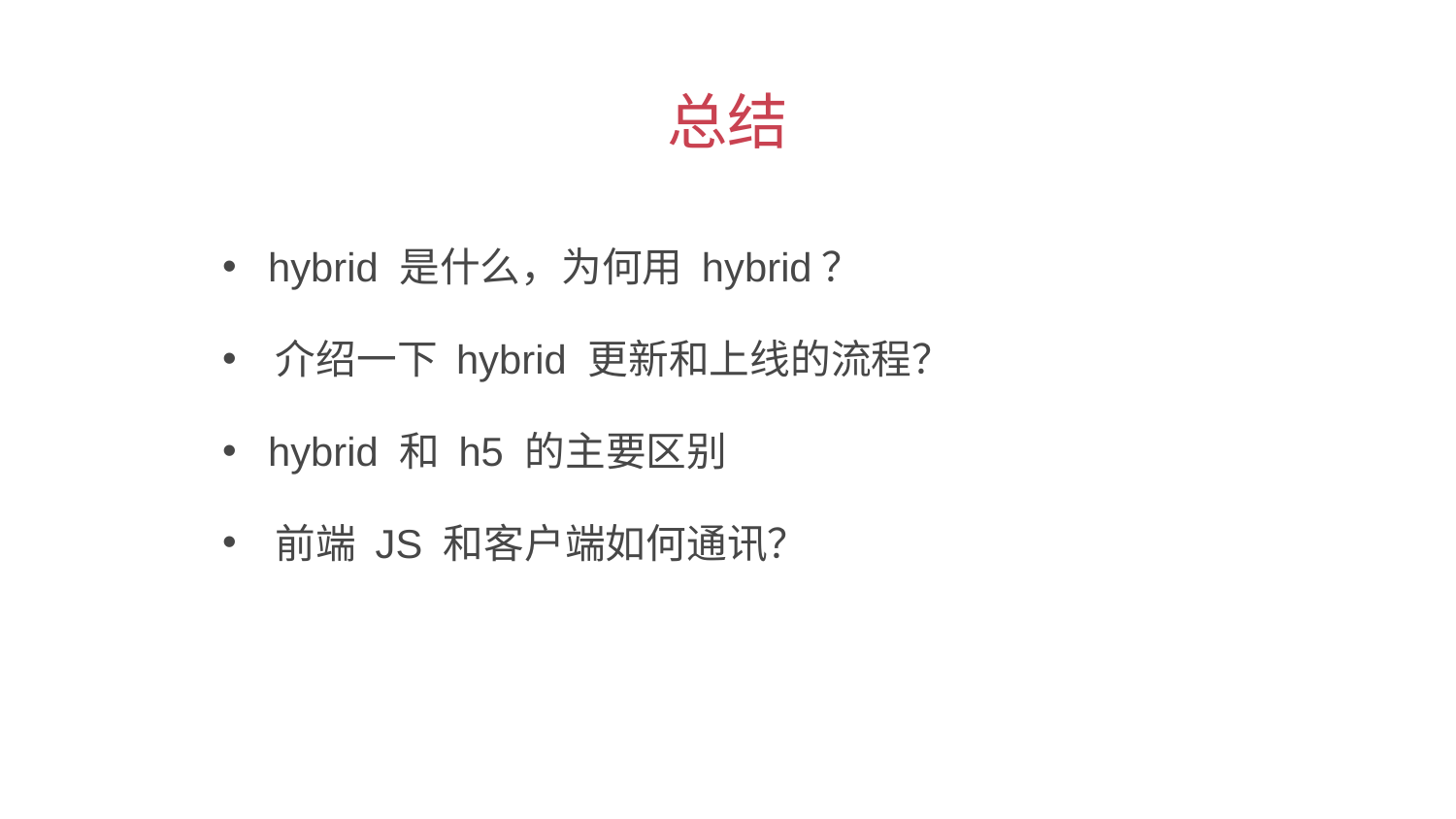

总结
 hybrid 是什么，为何用 hybrid？
 介绍一下 hybrid 更新和上线的流程？
 hybrid 和 h5 的主要区别
 前端 JS 和客户端如何通讯？